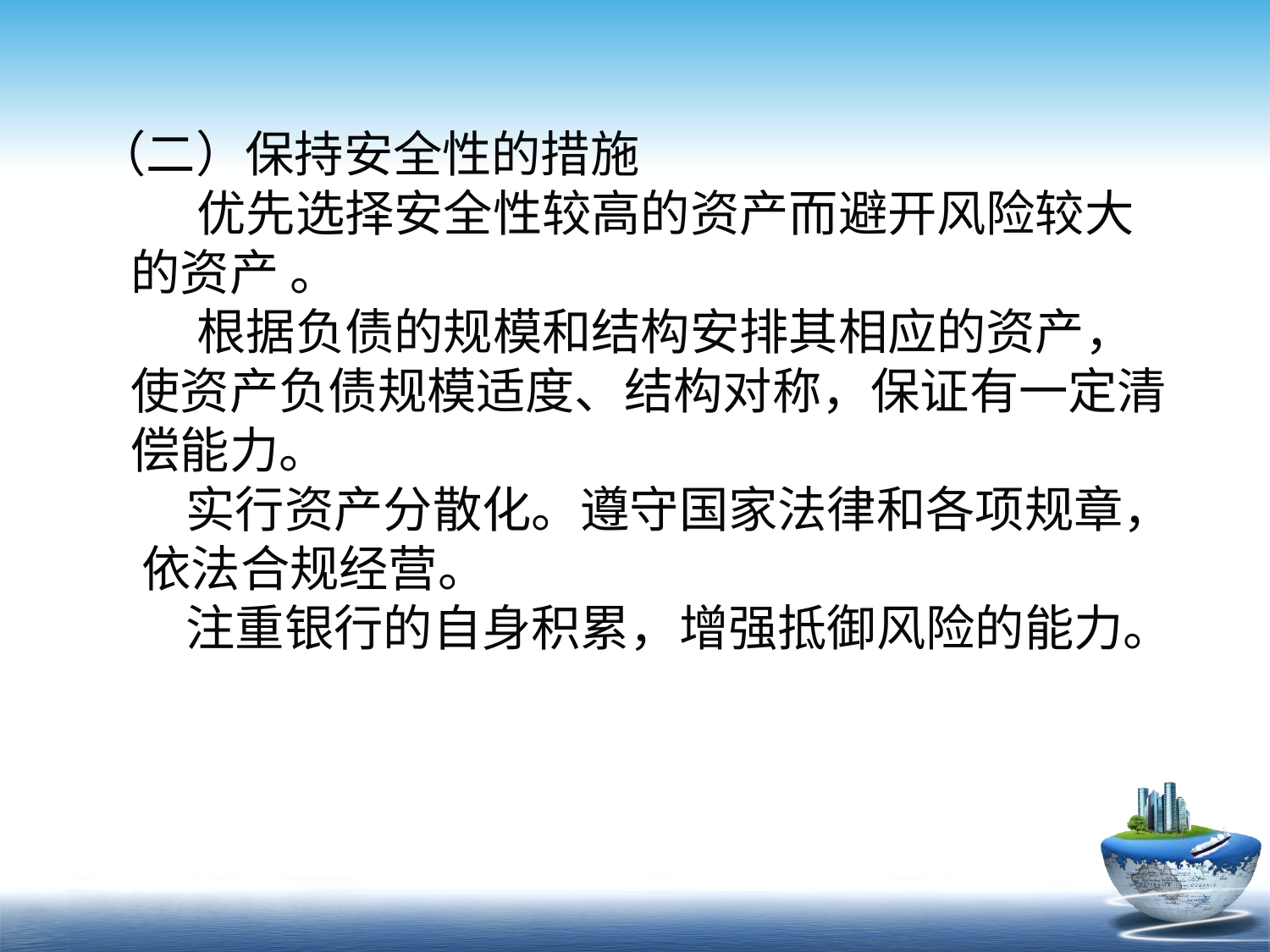

（二）保持安全性的措施
        优先选择安全性较高的资产而避开风险较大
  的资产 。
        根据负债的规模和结构安排其相应的资产，
  使资产负债规模适度、结构对称，保证有一定清
  偿能力。
       实行资产分散化。遵守国家法律和各项规章，
   依法合规经营。
       注重银行的自身积累，增强抵御风险的能力。